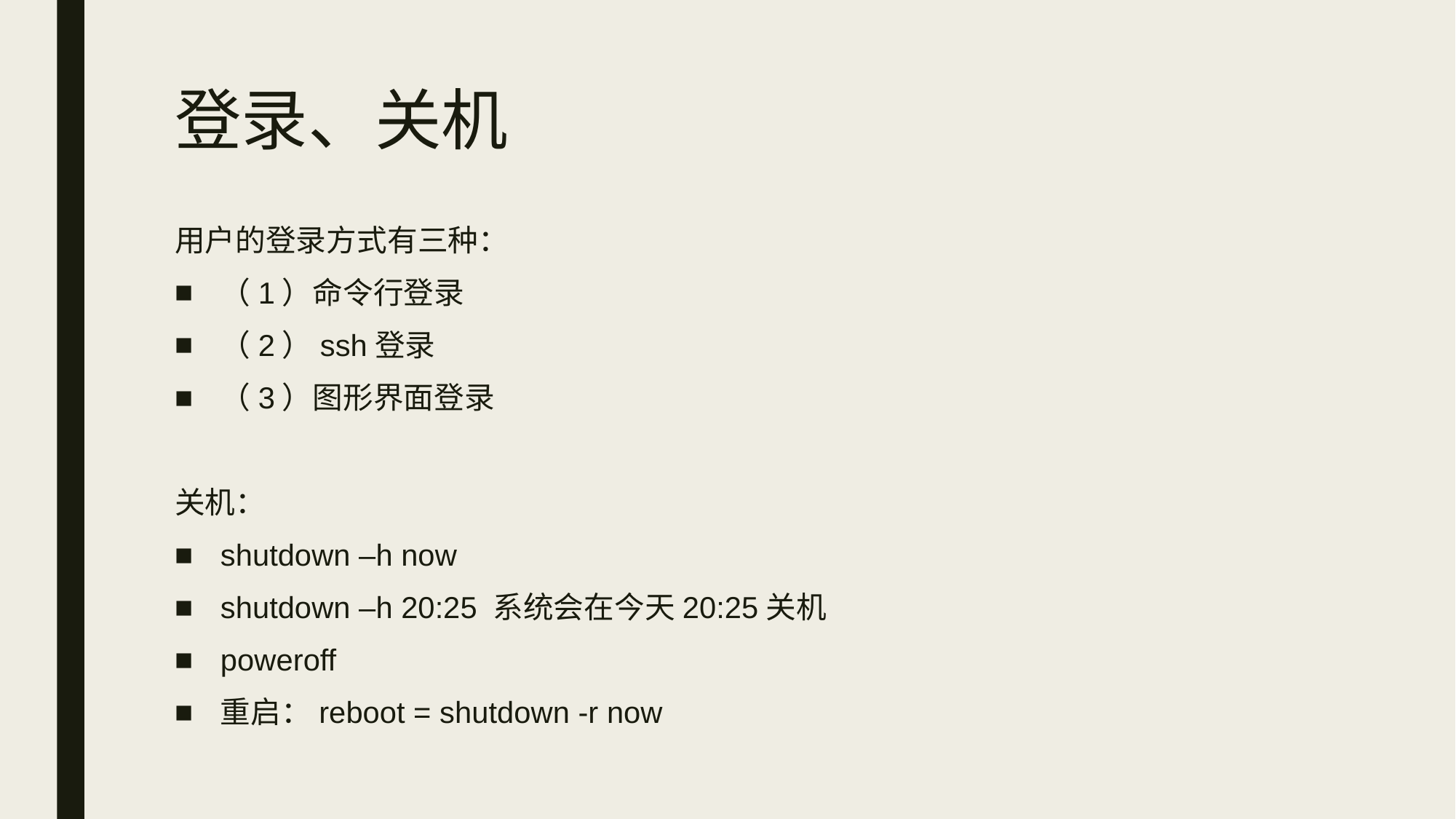

# 登录、关机

用户的登录方式有三种：
（1）命令行登录
（2）ssh登录
（3）图形界面登录

关机：
shutdown –h now
shutdown –h 20:25 系统会在今天20:25关机
poweroff
重启：reboot = shutdown -r now